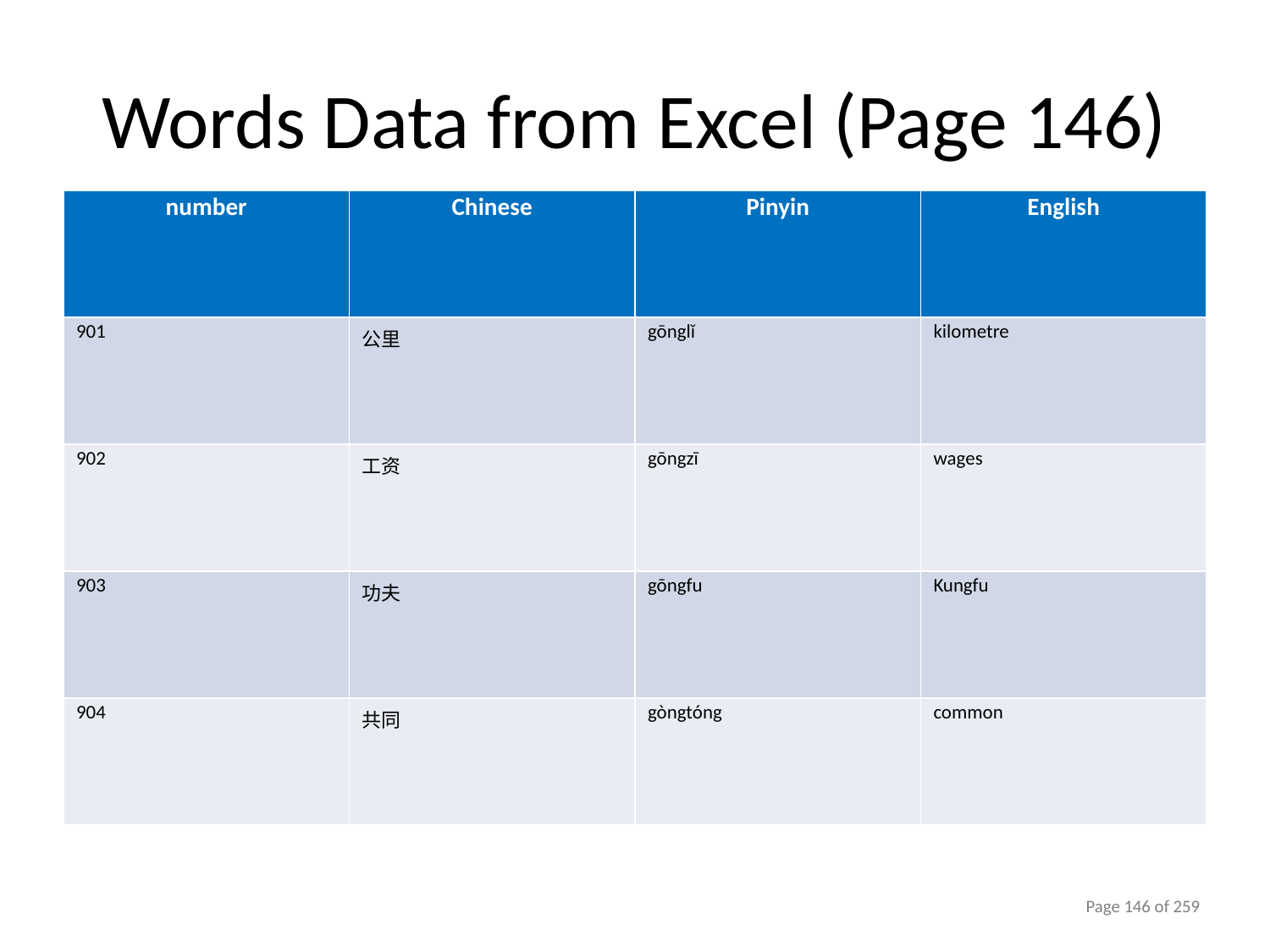

# Words Data from Excel (Page 146)
| number | Chinese | Pinyin | English |
| --- | --- | --- | --- |
| 901 | 公里 | gōnglǐ | kilometre |
| 902 | 工资 | gōngzī | wages |
| 903 | 功夫 | gōngfu | Kungfu |
| 904 | 共同 | gòngtóng | common |

Page 146 of 259